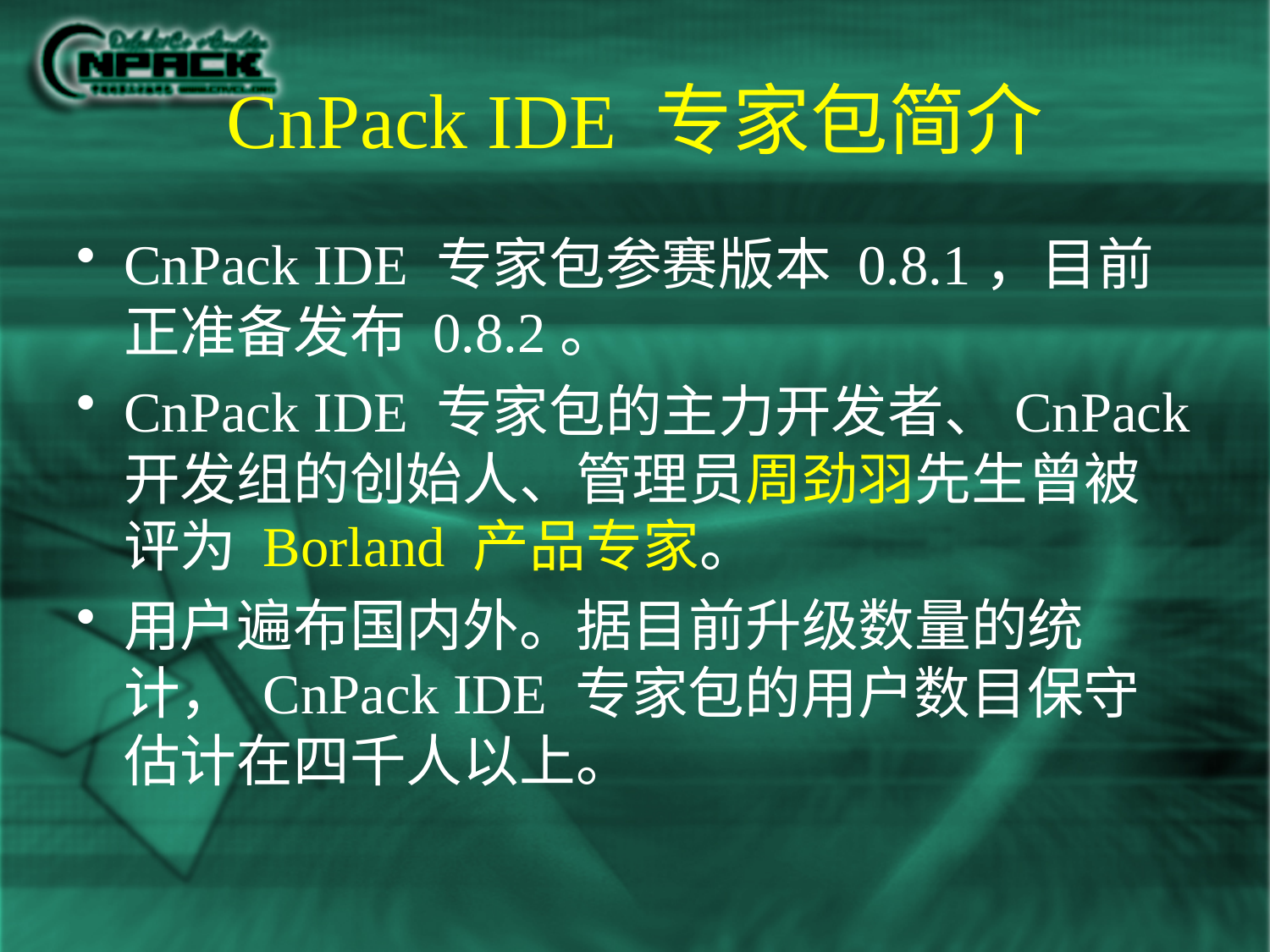

# CnPack IDE 专家包简介
CnPack IDE 专家包参赛版本 0.8.1，目前正准备发布 0.8.2。
CnPack IDE 专家包的主力开发者、CnPack 开发组的创始人、管理员周劲羽先生曾被评为 Borland 产品专家。
用户遍布国内外。据目前升级数量的统计， CnPack IDE 专家包的用户数目保守估计在四千人以上。